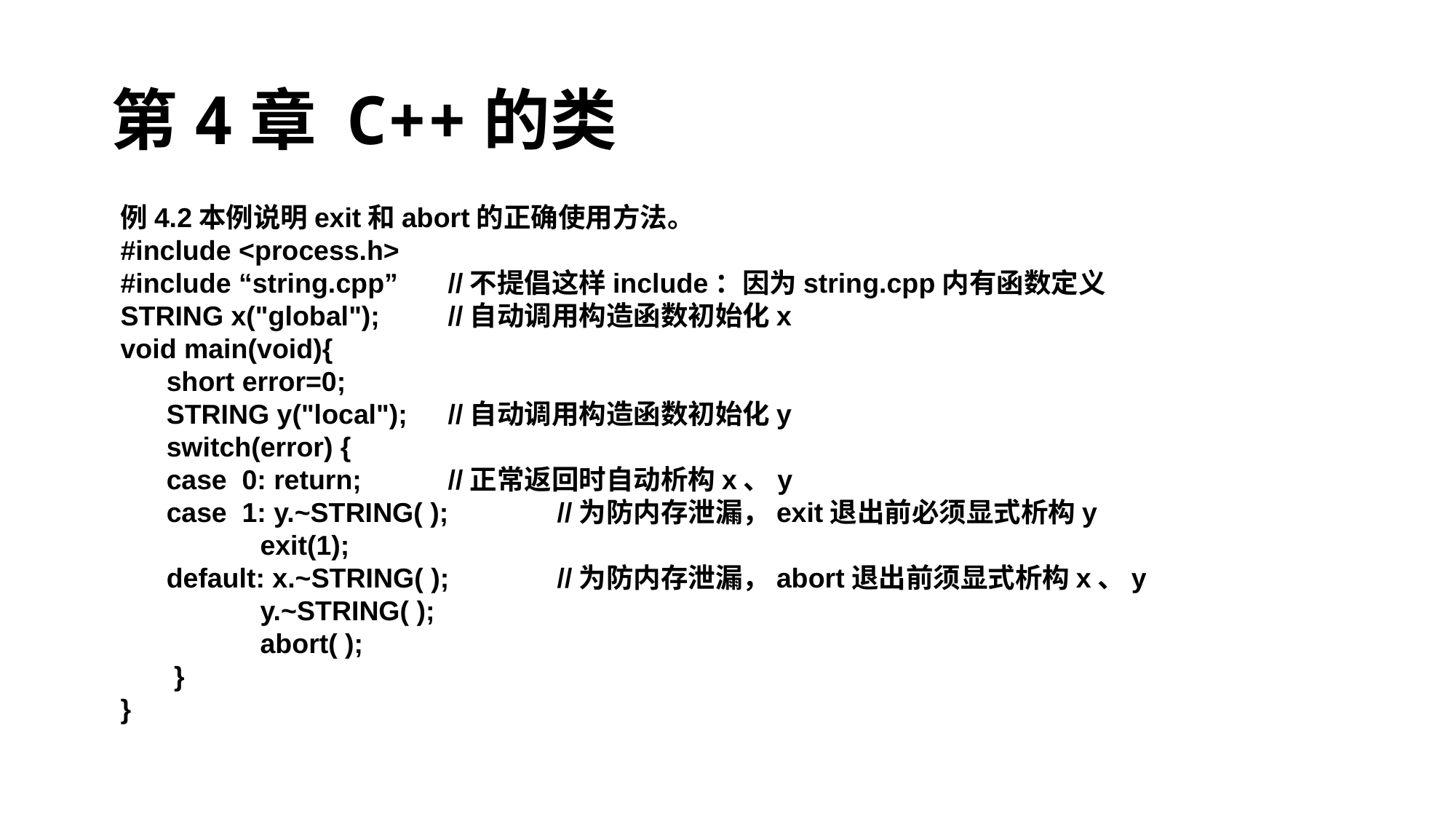

# 第4章 C++的类
例4.2本例说明exit和abort的正确使用方法。
#include <process.h>
#include “string.cpp”  	//不提倡这样include：因为string.cpp内有函数定义
STRING x("global");	//自动调用构造函数初始化x
void main(void){
      short error=0;
      STRING y("local");	//自动调用构造函数初始化y
      switch(error) {
      case  0: return;  	//正常返回时自动析构x、y
      case  1: y.~STRING( );	//为防内存泄漏，exit退出前必须显式析构y
            	    exit(1);
      default: x.~STRING( );	//为防内存泄漏，abort退出前须显式析构x、y
	    y.~STRING( );
	    abort( );
       }
}